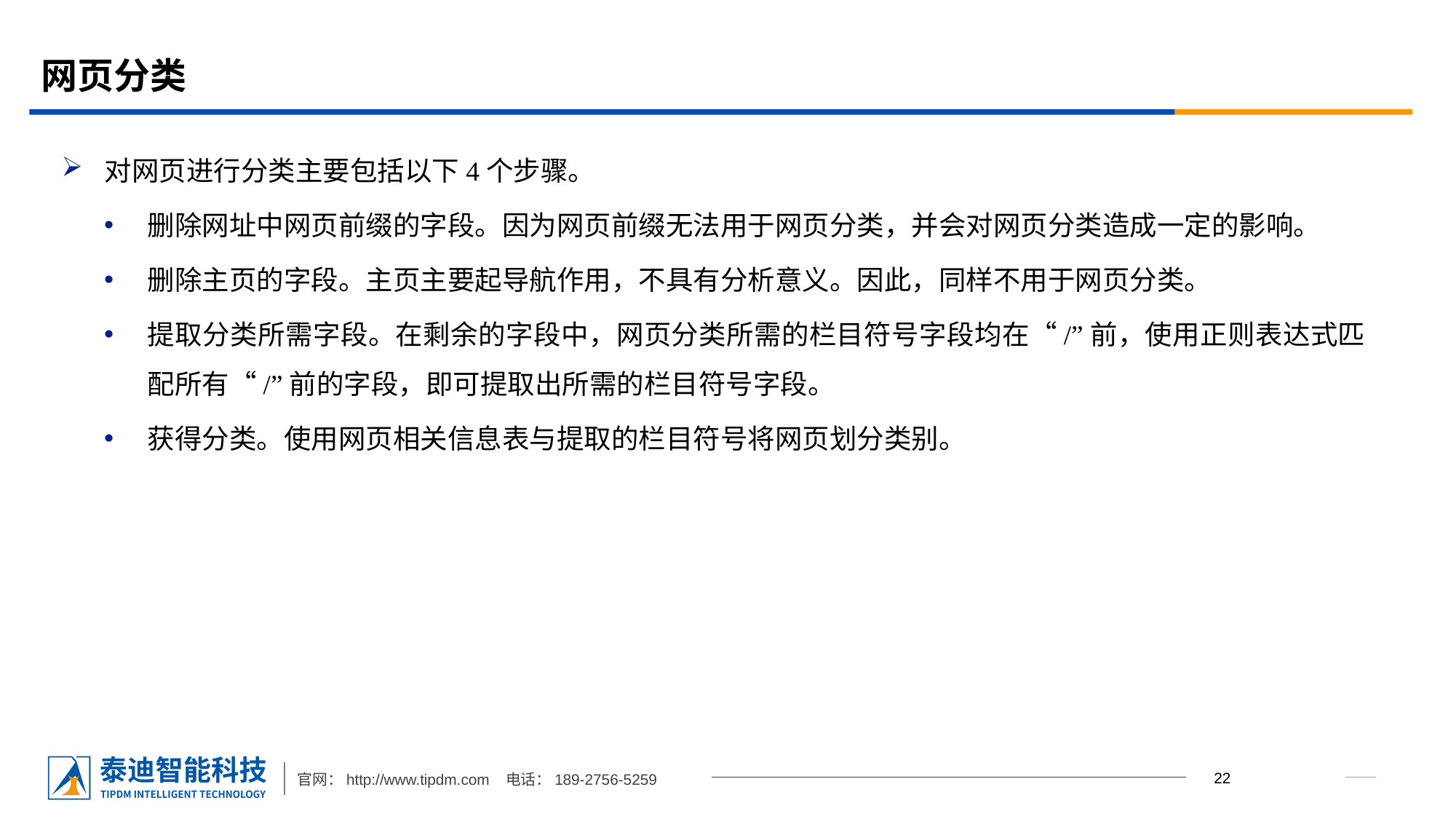

# 网页分类
对网页进行分类主要包括以下4个步骤。
删除网址中网页前缀的字段。因为网页前缀无法用于网页分类，并会对网页分类造成一定的影响。
删除主页的字段。主页主要起导航作用，不具有分析意义。因此，同样不用于网页分类。
提取分类所需字段。在剩余的字段中，网页分类所需的栏目符号字段均在“/”前，使用正则表达式匹配所有“/”前的字段，即可提取出所需的栏目符号字段。
获得分类。使用网页相关信息表与提取的栏目符号将网页划分类别。